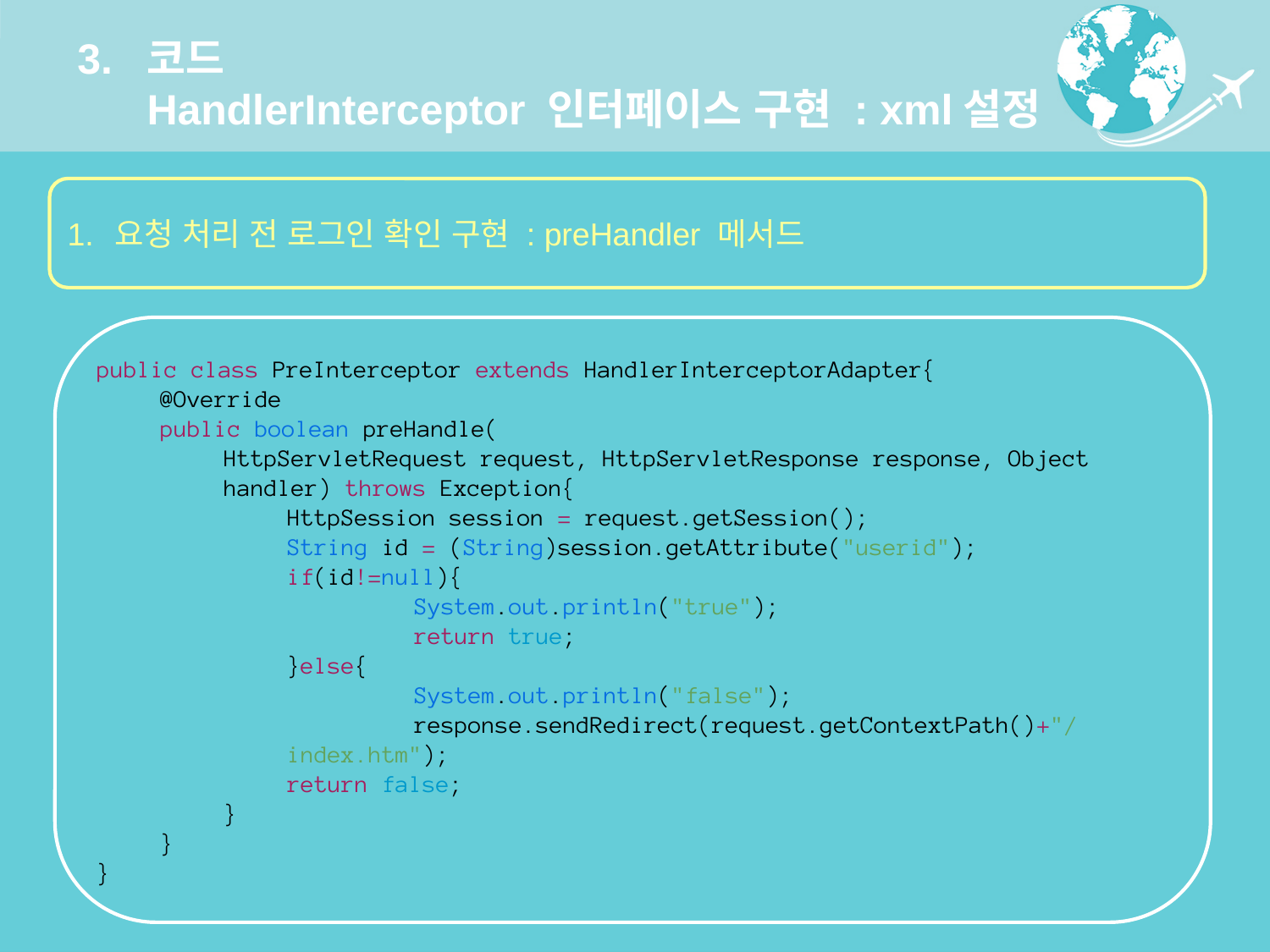

# 3.  코드 HandlerInterceptor 인터페이스 구현 : xml설정
요청 처리 전 로그인 확인 구현 : preHandler 메서드
public class PreInterceptor extends HandlerInterceptorAdapter{
@Override
public boolean preHandle(
HttpServletRequest request, HttpServletResponse response, Object 	handler) throws Exception{
HttpSession session = request.getSession();
String id = (String)session.getAttribute("userid");
if(id!=null){
	System.out.println("true");
	return true;
}else{
	System.out.println("false");
	response.sendRedirect(request.getContextPath()+"/index.htm");
return false;
}
}
}